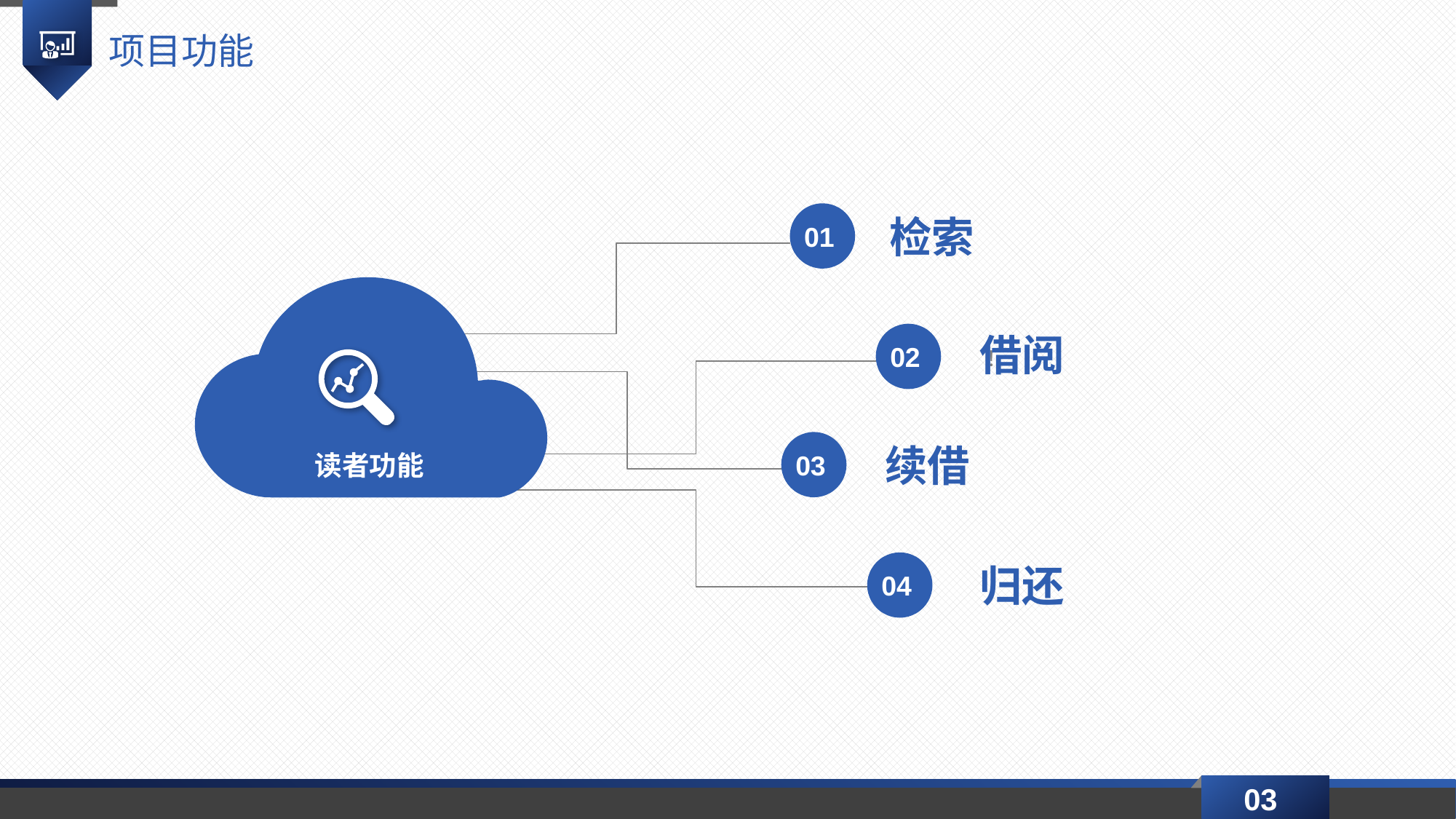

项目功能

检索
01

借阅

！
02

续借
读者功能
03

归还
04

03

延时符